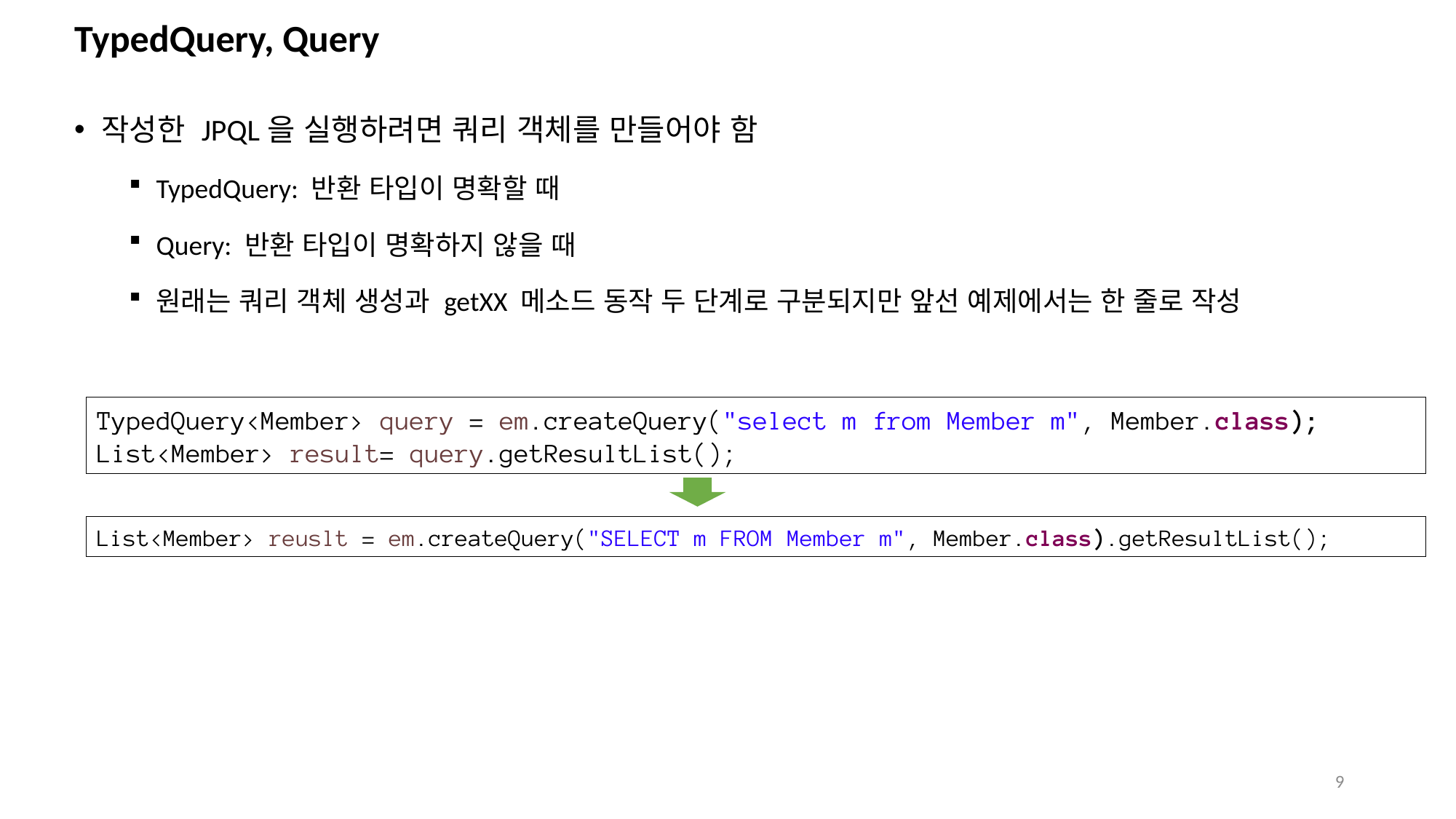

# TypedQuery, Query
작성한 JPQL을 실행하려면 쿼리 객체를 만들어야 함
TypedQuery: 반환 타입이 명확할 때
Query: 반환 타입이 명확하지 않을 때
원래는 쿼리 객체 생성과 getXX 메소드 동작 두 단계로 구분되지만 앞선 예제에서는 한 줄로 작성
TypedQuery<Member> query = em.createQuery("select m from Member m", Member.class);
List<Member> result= query.getResultList();

List<Member> reuslt = em.createQuery("SELECT m FROM Member m", Member.class).getResultList();
9